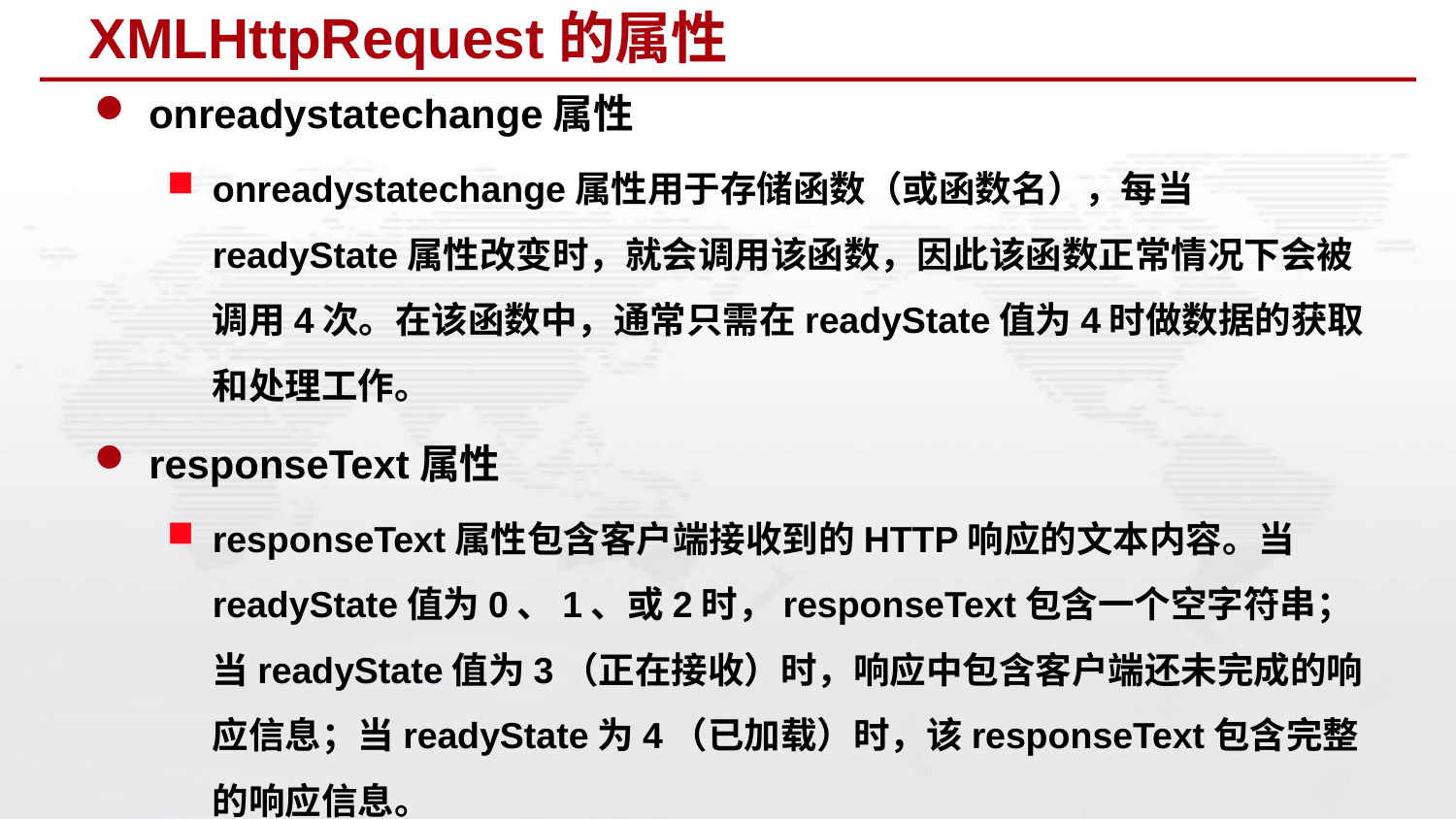

# XMLHttpRequest的属性
onreadystatechange属性
onreadystatechange属性用于存储函数（或函数名），每当readyState属性改变时，就会调用该函数，因此该函数正常情况下会被调用4次。在该函数中，通常只需在readyState值为4时做数据的获取和处理工作。
responseText属性
responseText属性包含客户端接收到的HTTP响应的文本内容。当readyState值为0、1、或2时，responseText包含一个空字符串；当readyState值为3（正在接收）时，响应中包含客户端还未完成的响应信息；当readyState为4（已加载）时，该responseText包含完整的响应信息。